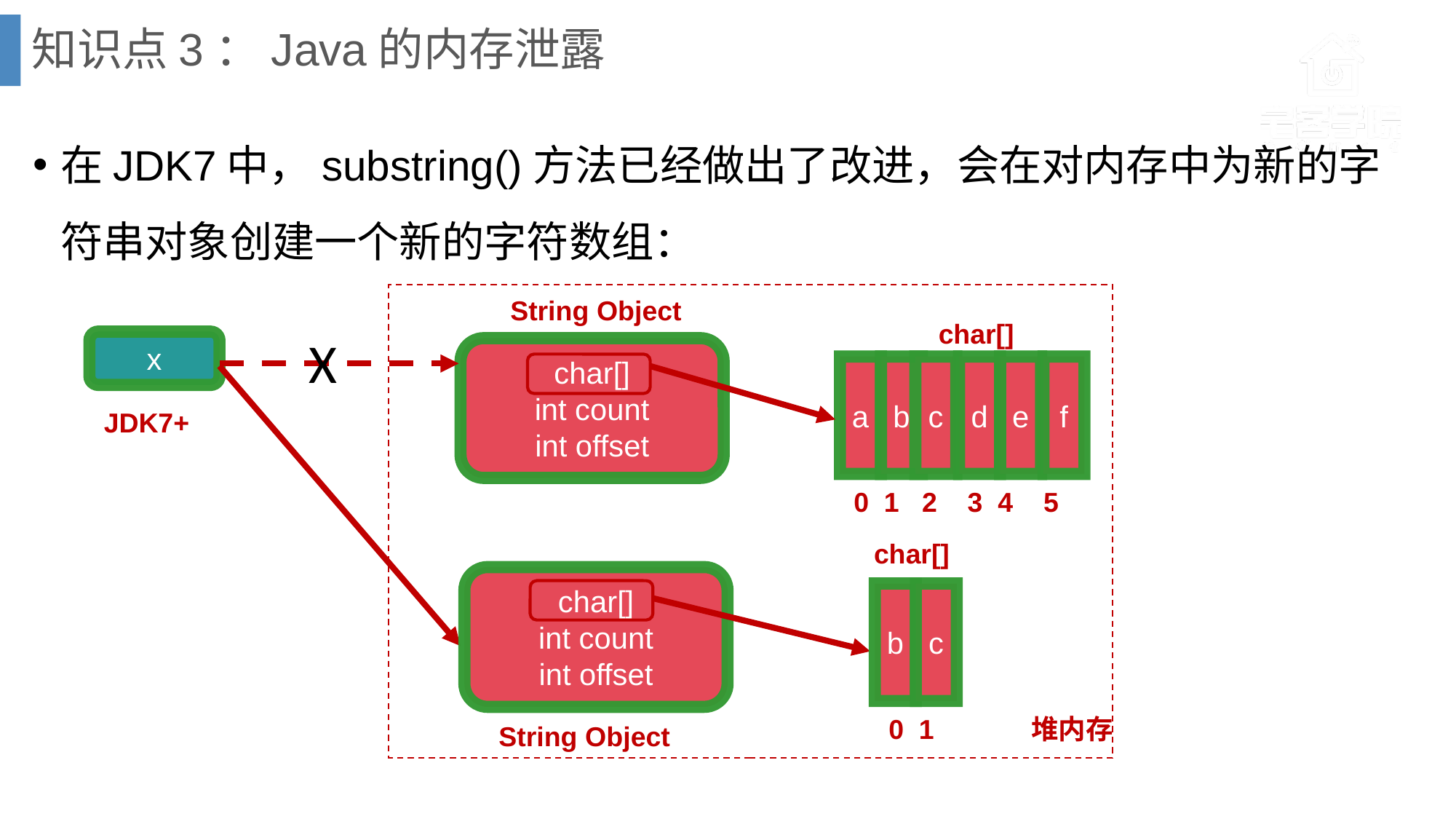

# 知识点3：Java的内存泄露
在JDK7中，substring()方法已经做出了改进，会在对内存中为新的字符串对象创建一个新的字符数组：

String Object
char[]
X
x
char[]
int count
int offset

a
b
c
d
e
f

JDK7+
 0  1   2    3  4    5
char[]
char[]
int count
int offset

b
c

 0  1
堆内存
String Object